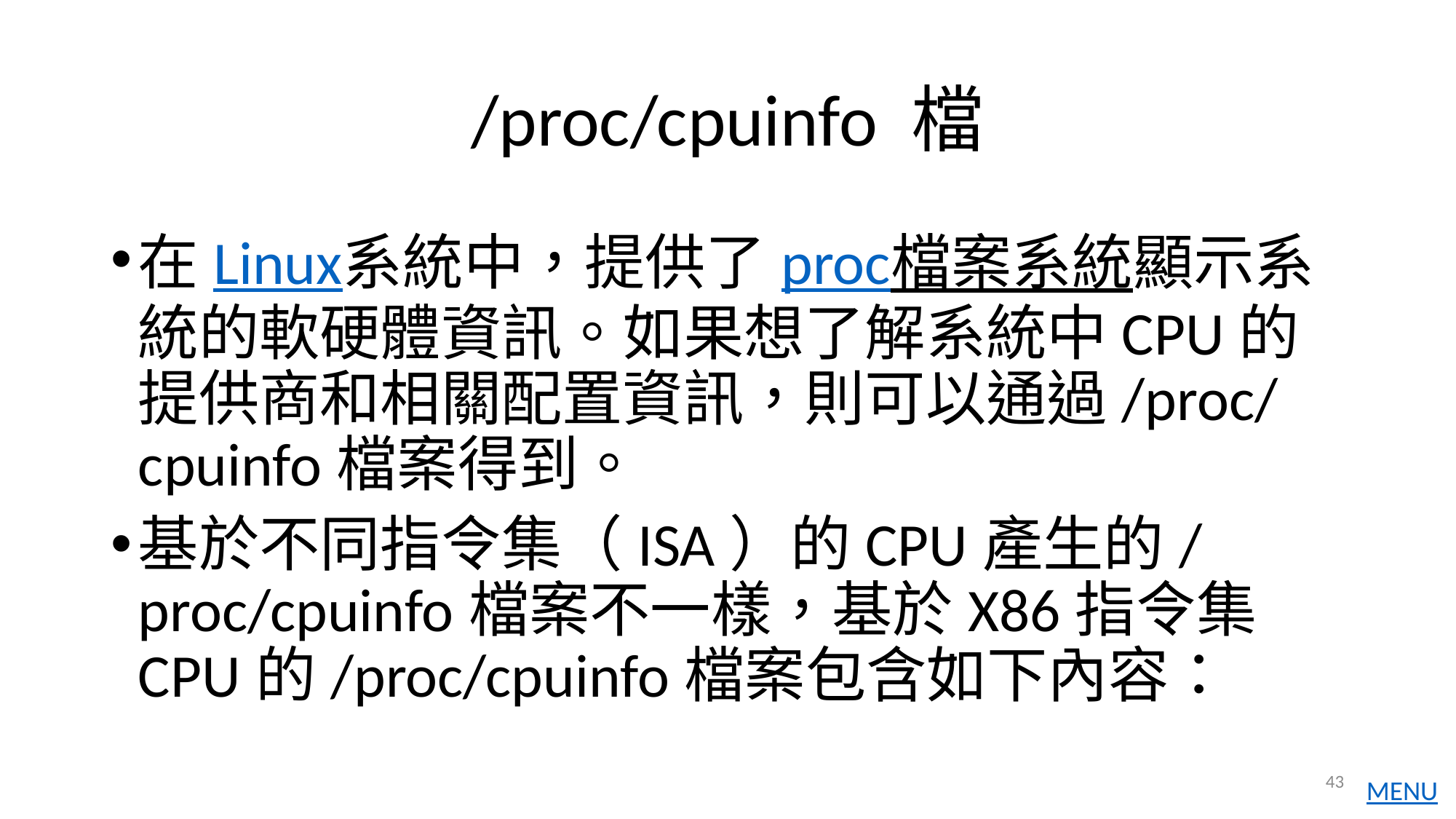

# /proc/cpuinfo 檔
在Linux系統中，提供了proc檔案系統顯示系統的軟硬體資訊。如果想了解系統中CPU的提供商和相關配置資訊，則可以通過/proc/cpuinfo檔案得到。
基於不同指令集（ISA）的CPU產生的/proc/cpuinfo檔案不一樣，基於X86指令集CPU的/proc/cpuinfo檔案包含如下內容：

43